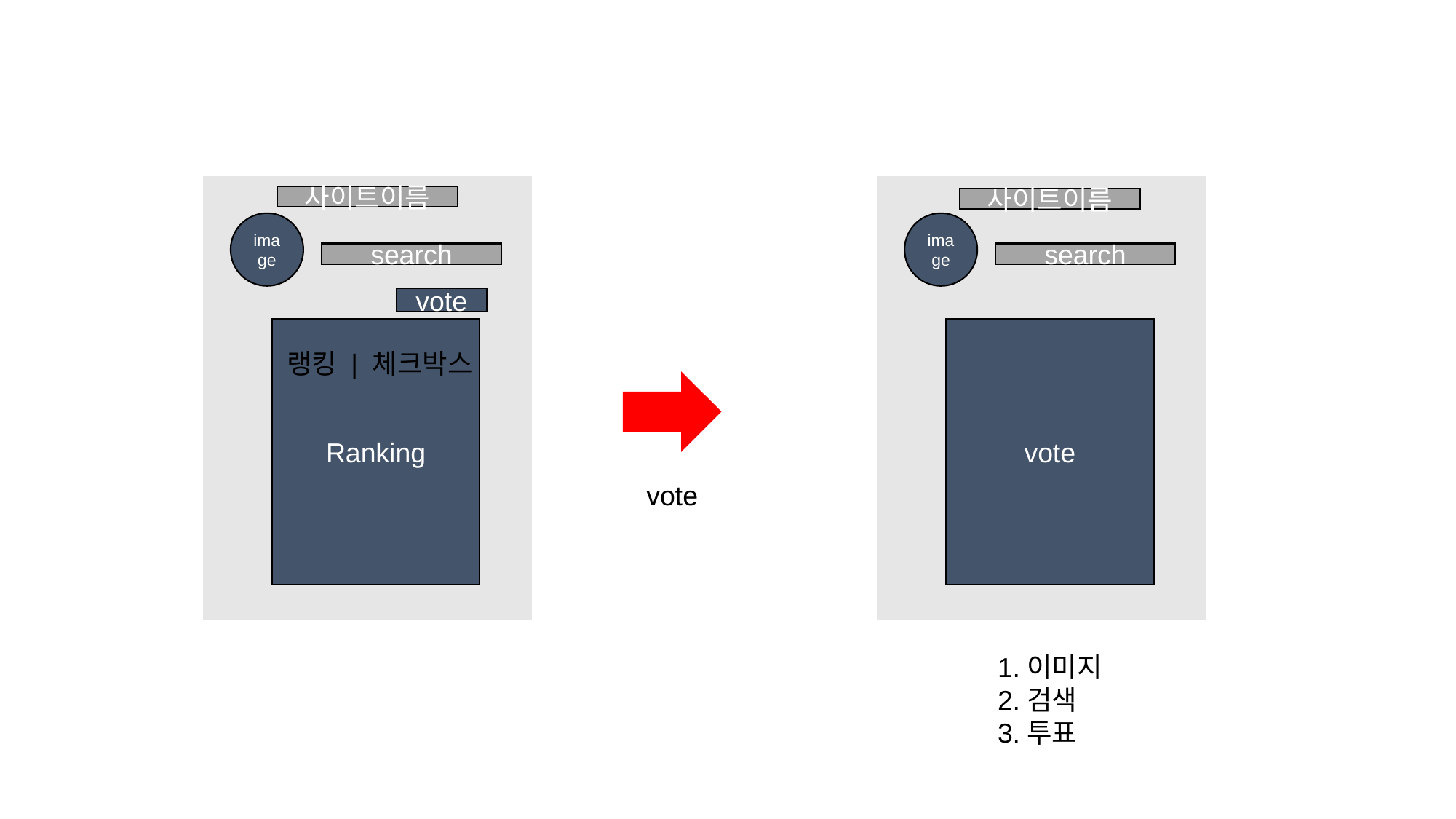

사이트이름
사이트이름
image
image
search
search
vote
Ranking
vote
랭킹 | 체크박스

vote
1.이미지
2.검색
3.투표